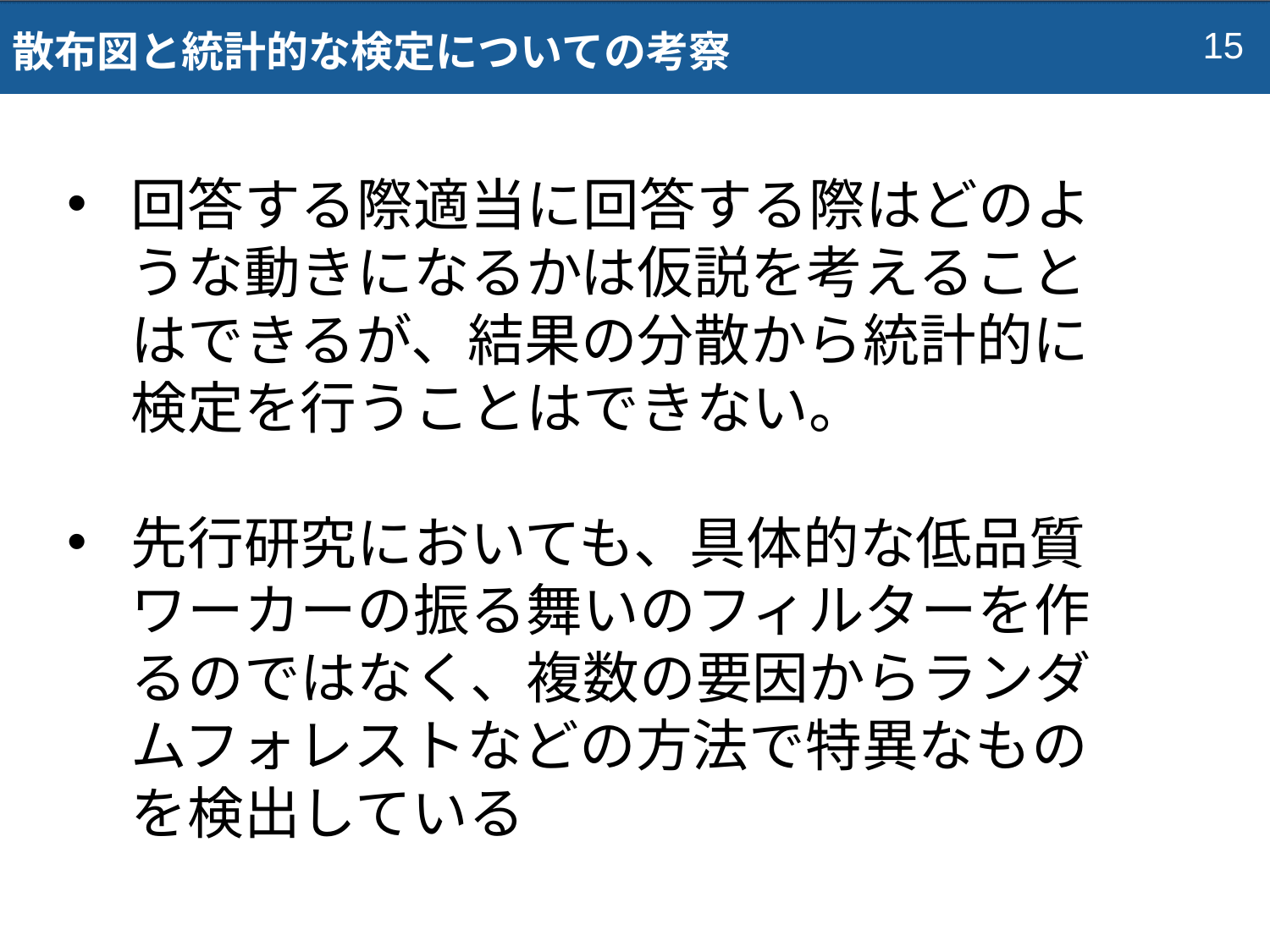

散布図と統計的な検定についての考察
15
回答する際適当に回答する際はどのような動きになるかは仮説を考えることはできるが、結果の分散から統計的に検定を行うことはできない。

先行研究においても、具体的な低品質ワーカーの振る舞いのフィルターを作るのではなく、複数の要因からランダムフォレストなどの方法で特異なものを検出している